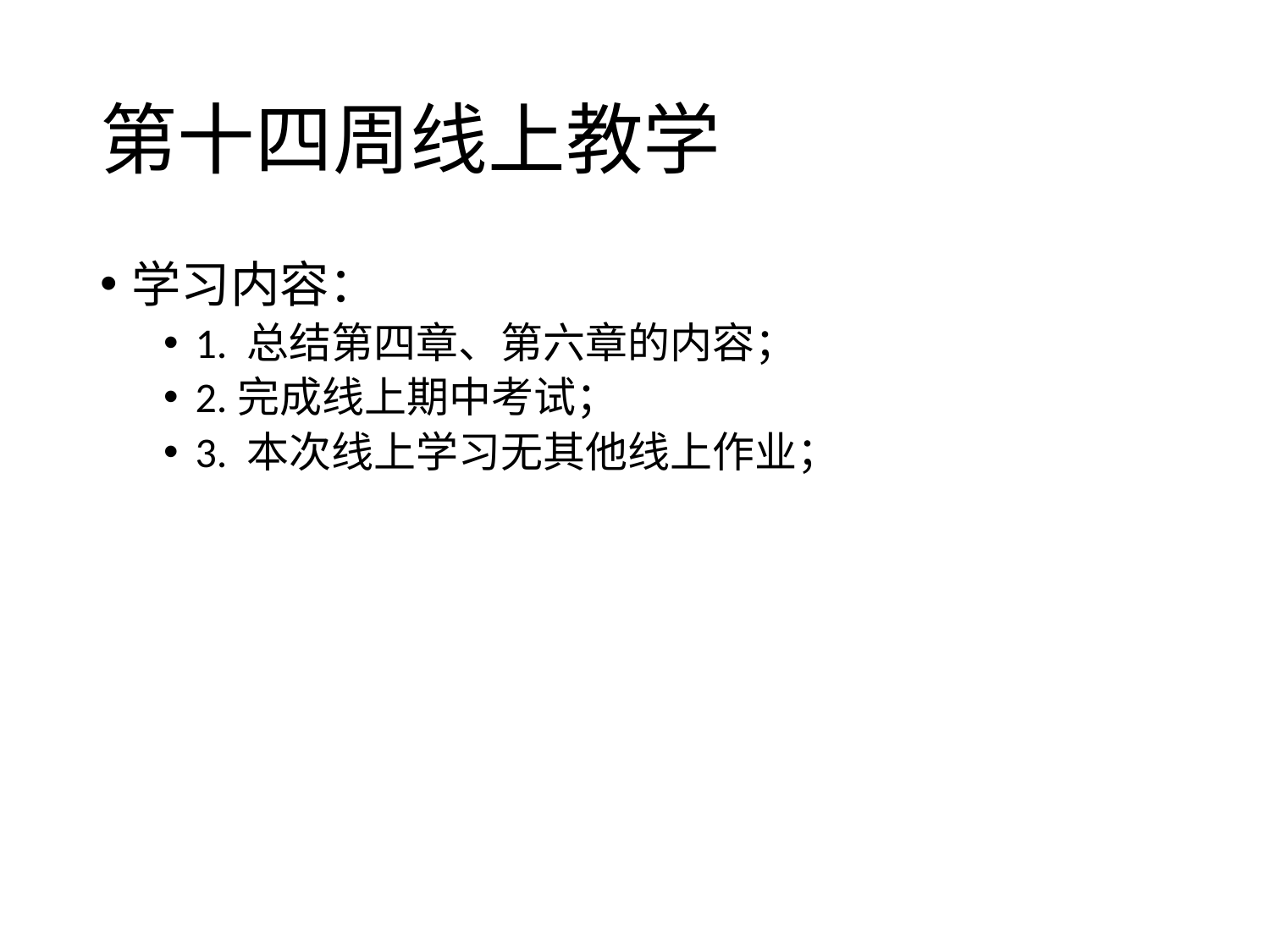

# 第十四周线上教学
学习内容：
1. 总结第四章、第六章的内容；
2.完成线上期中考试；
3. 本次线上学习无其他线上作业；